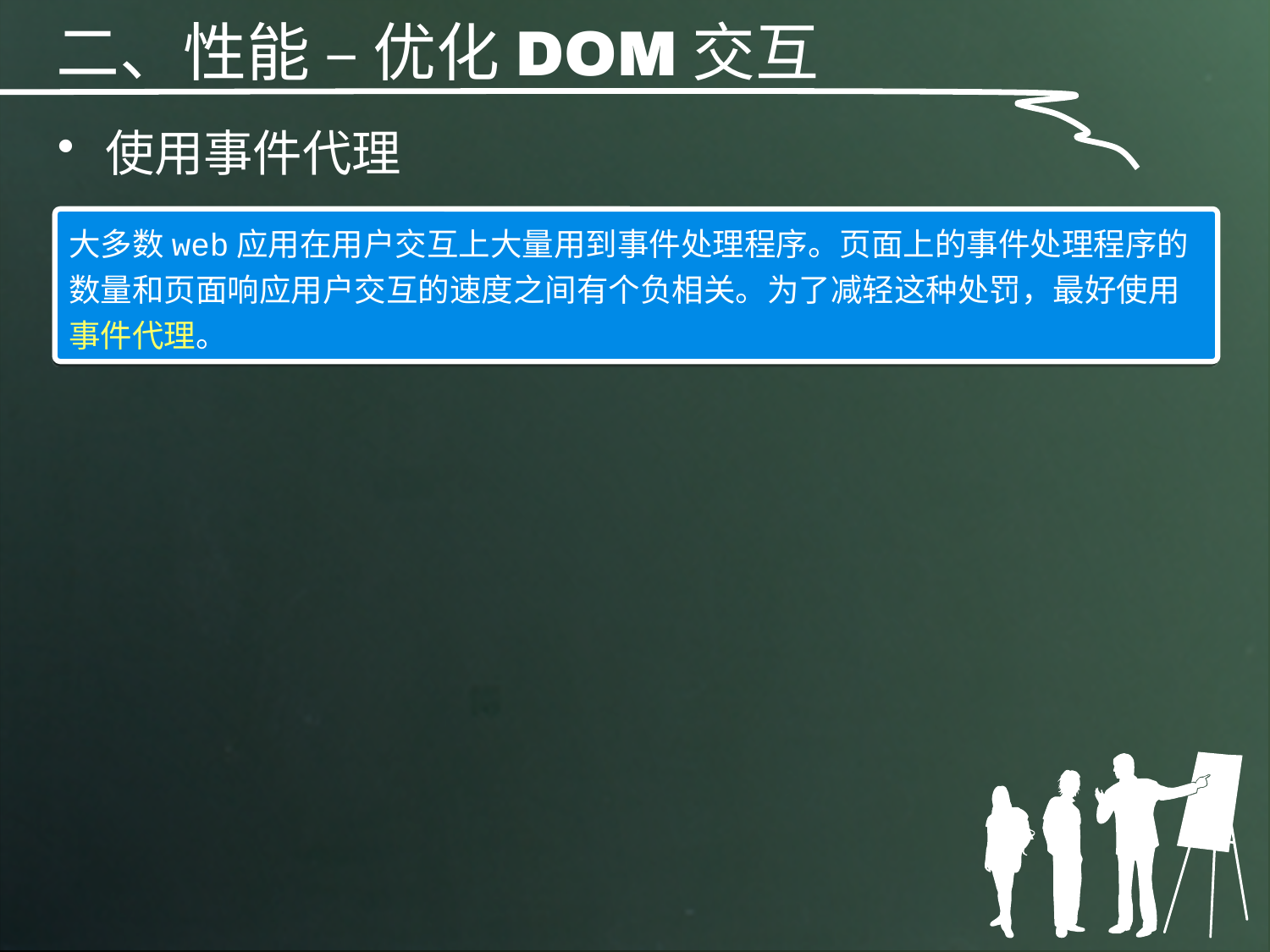

二、性能 – 优化DOM交互

使用事件代理
大多数web应用在用户交互上大量用到事件处理程序。页面上的事件处理程序的数量和页面响应用户交互的速度之间有个负相关。为了减轻这种处罚，最好使用事件代理。